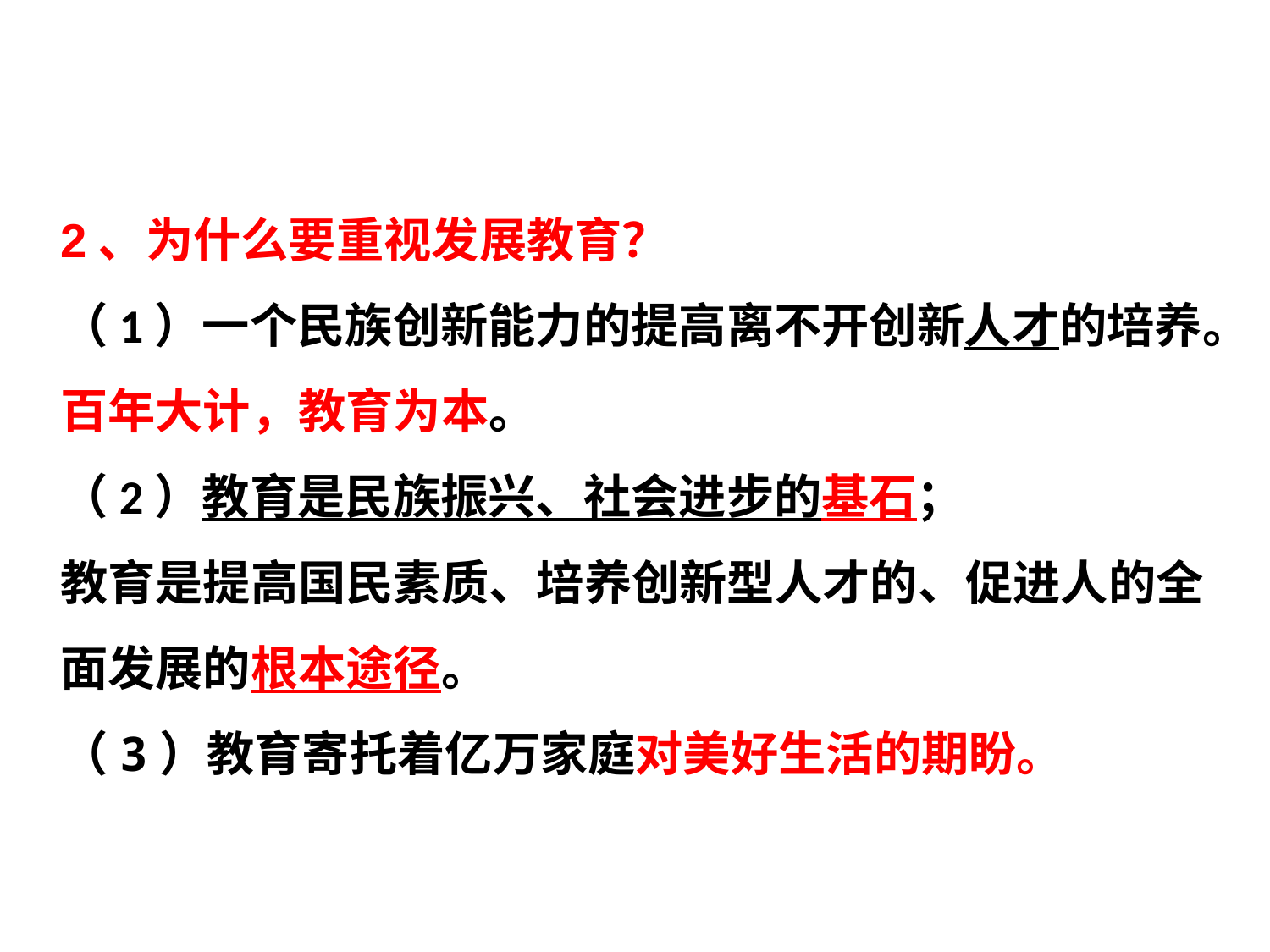

2、为什么要重视发展教育？
（1）一个民族创新能力的提高离不开创新人才的培养。百年大计，教育为本。
（2）教育是民族振兴、社会进步的基石；
教育是提高国民素质、培养创新型人才的、促进人的全面发展的根本途径。
（3）教育寄托着亿万家庭对美好生活的期盼。